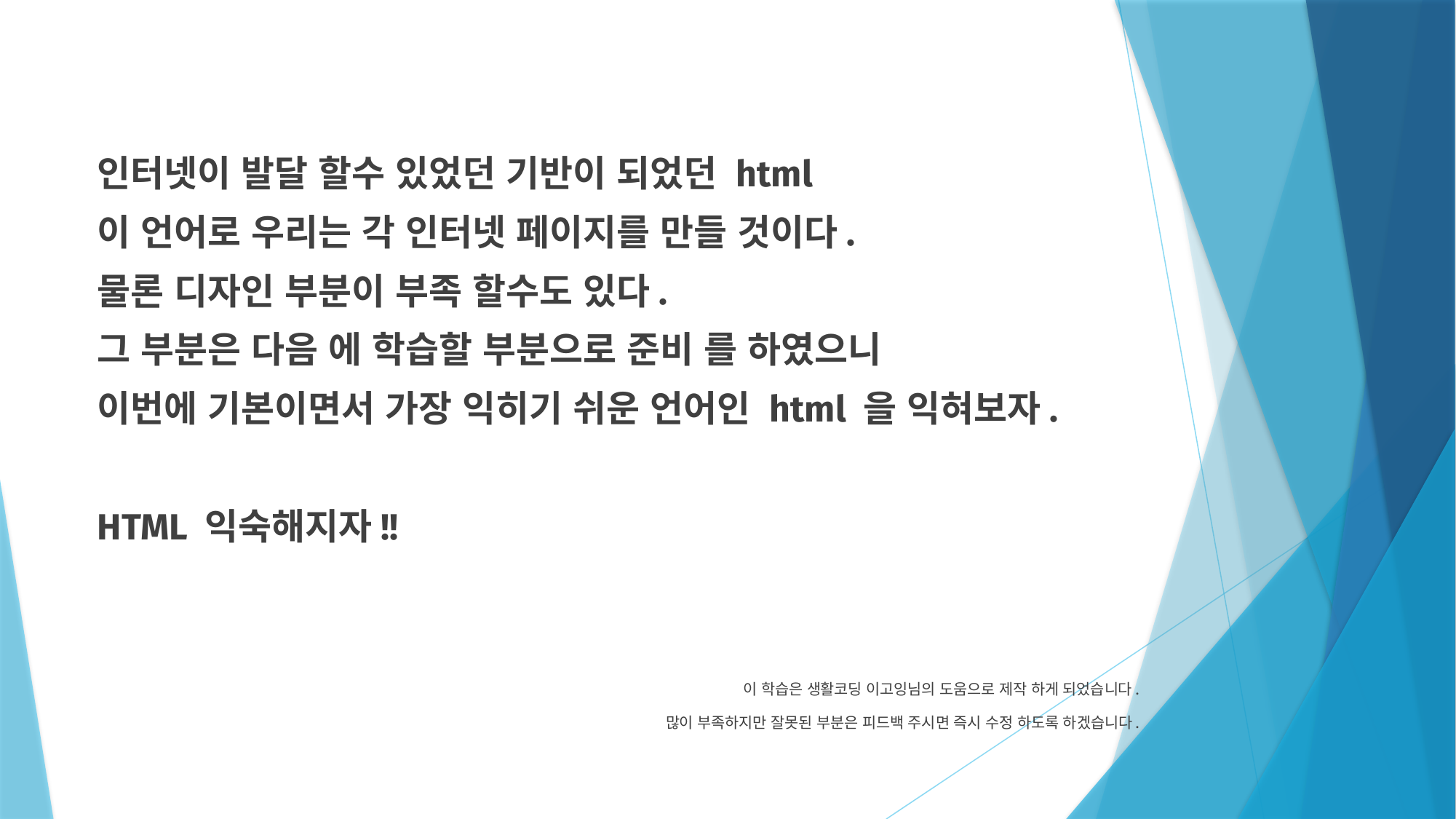

인터넷이 발달 할수 있었던 기반이 되었던 html
이 언어로 우리는 각 인터넷 페이지를 만들 것이다.
물론 디자인 부분이 부족 할수도 있다.
그 부분은 다음 에 학습할 부분으로 준비 를 하였으니
이번에 기본이면서 가장 익히기 쉬운 언어인 html 을 익혀보자.

HTML 익숙해지자!!

이 학습은 생활코딩 이고잉님의 도움으로 제작 하게 되었습니다.
많이 부족하지만 잘못된 부분은 피드백 주시면 즉시 수정 하도록 하겠습니다.